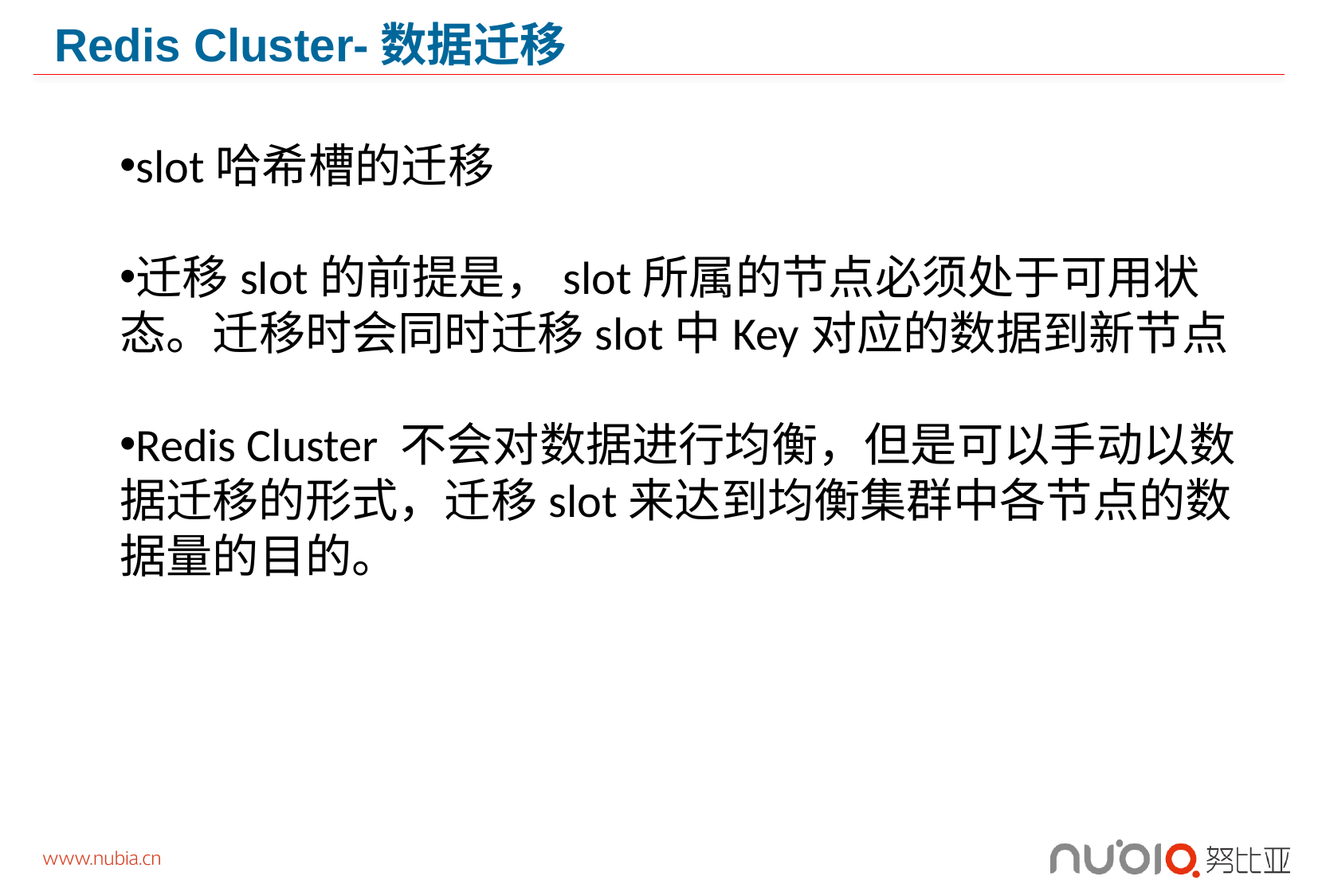

# Redis Cluster-数据迁移
slot哈希槽的迁移

迁移slot的前提是，slot所属的节点必须处于可用状态。迁移时会同时迁移slot中Key对应的数据到新节点

Redis Cluster 不会对数据进行均衡，但是可以手动以数据迁移的形式，迁移slot来达到均衡集群中各节点的数据量的目的。